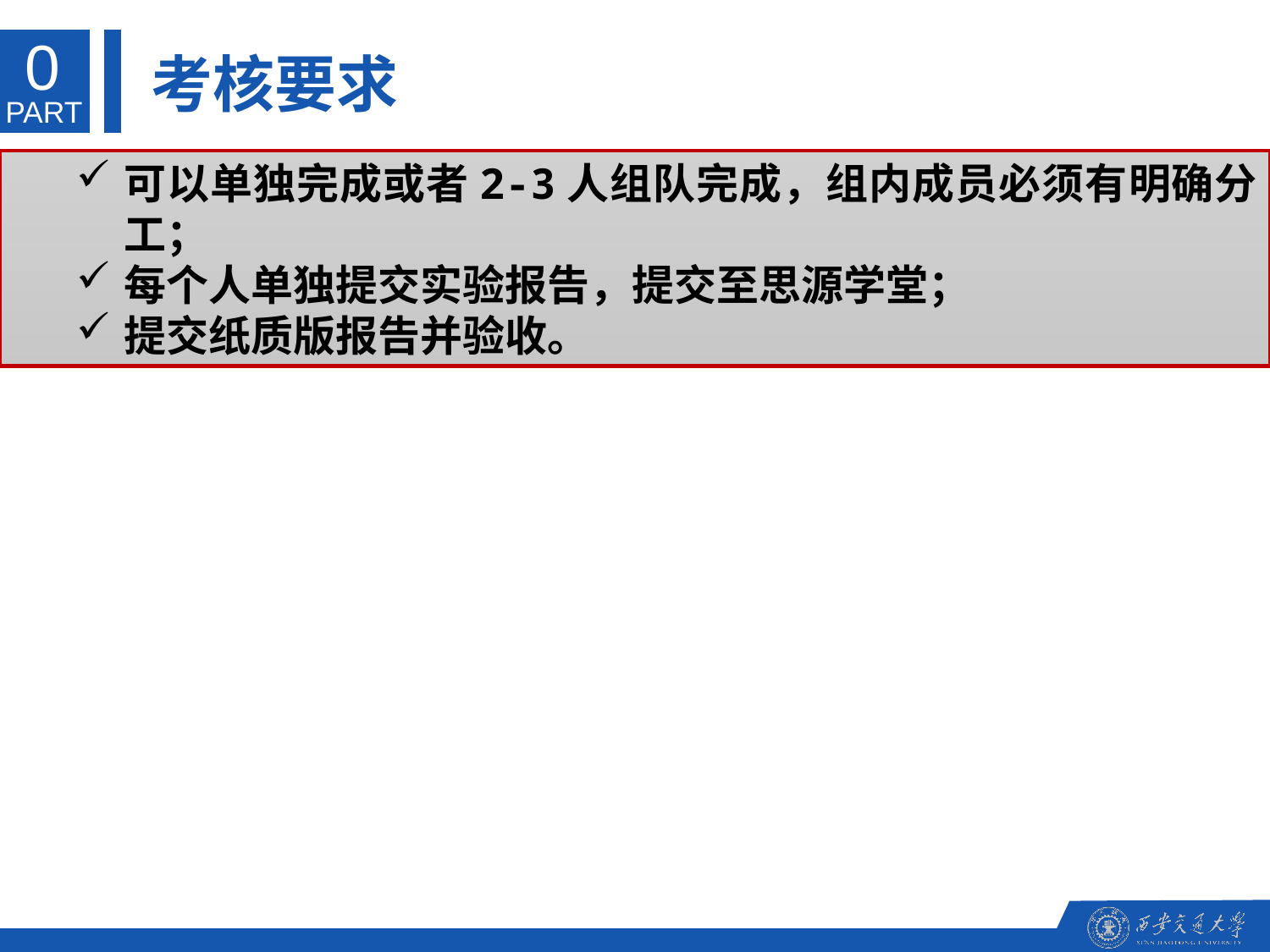

0
考核要求
PART
可以单独完成或者2-3人组队完成，组内成员必须有明确分工；
每个人单独提交实验报告，提交至思源学堂；
提交纸质版报告并验收。